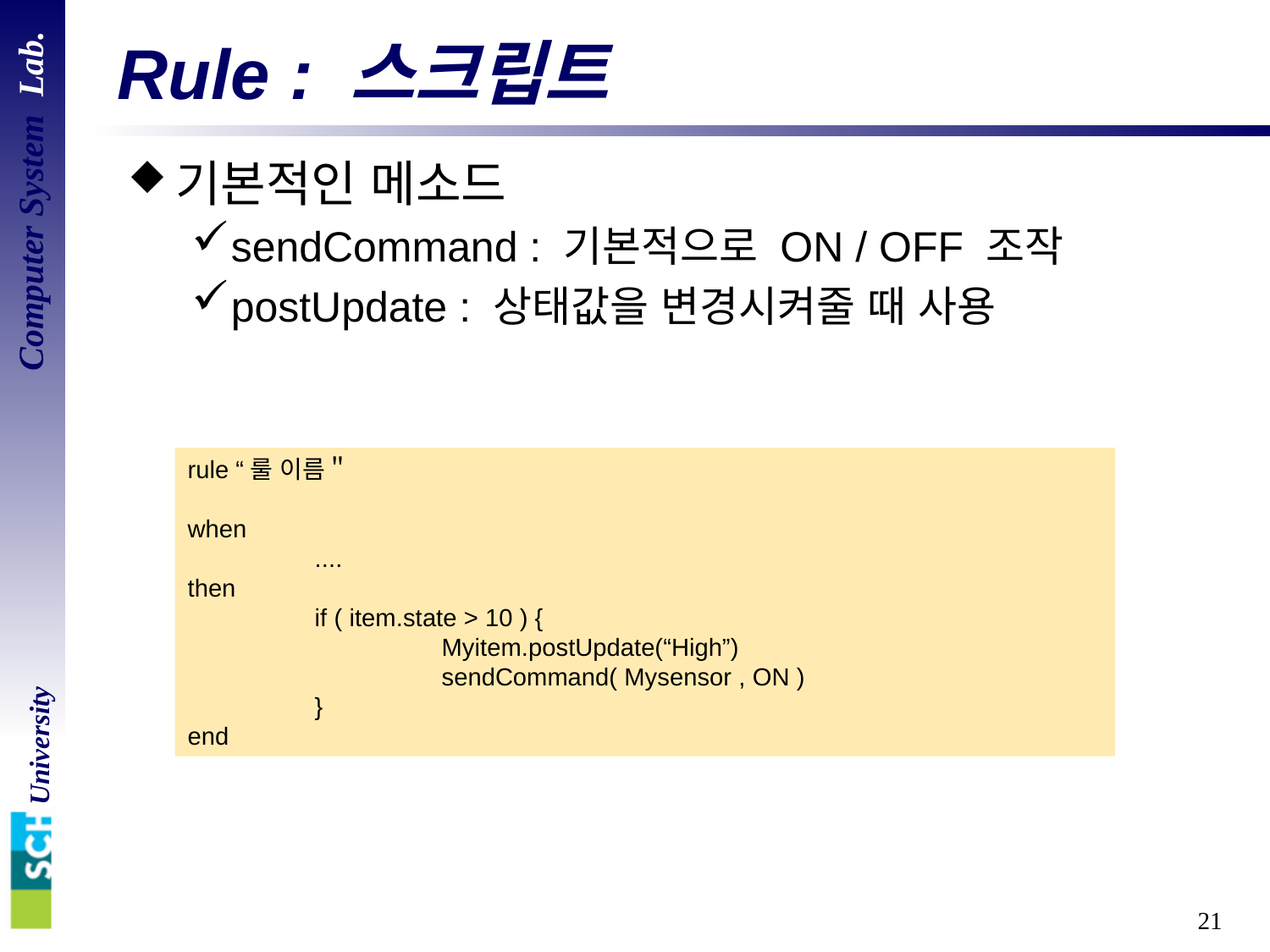

# Rule : 스크립트

기본적인 메소드
sendCommand : 기본적으로 ON / OFF 조작
postUpdate : 상태값을 변경시켜줄 때 사용

rule “룰 이름＂

when
	....
then
	if ( item.state > 10 ) {
		Myitem.postUpdate(“High”)
		sendCommand( Mysensor , ON )
	}
end